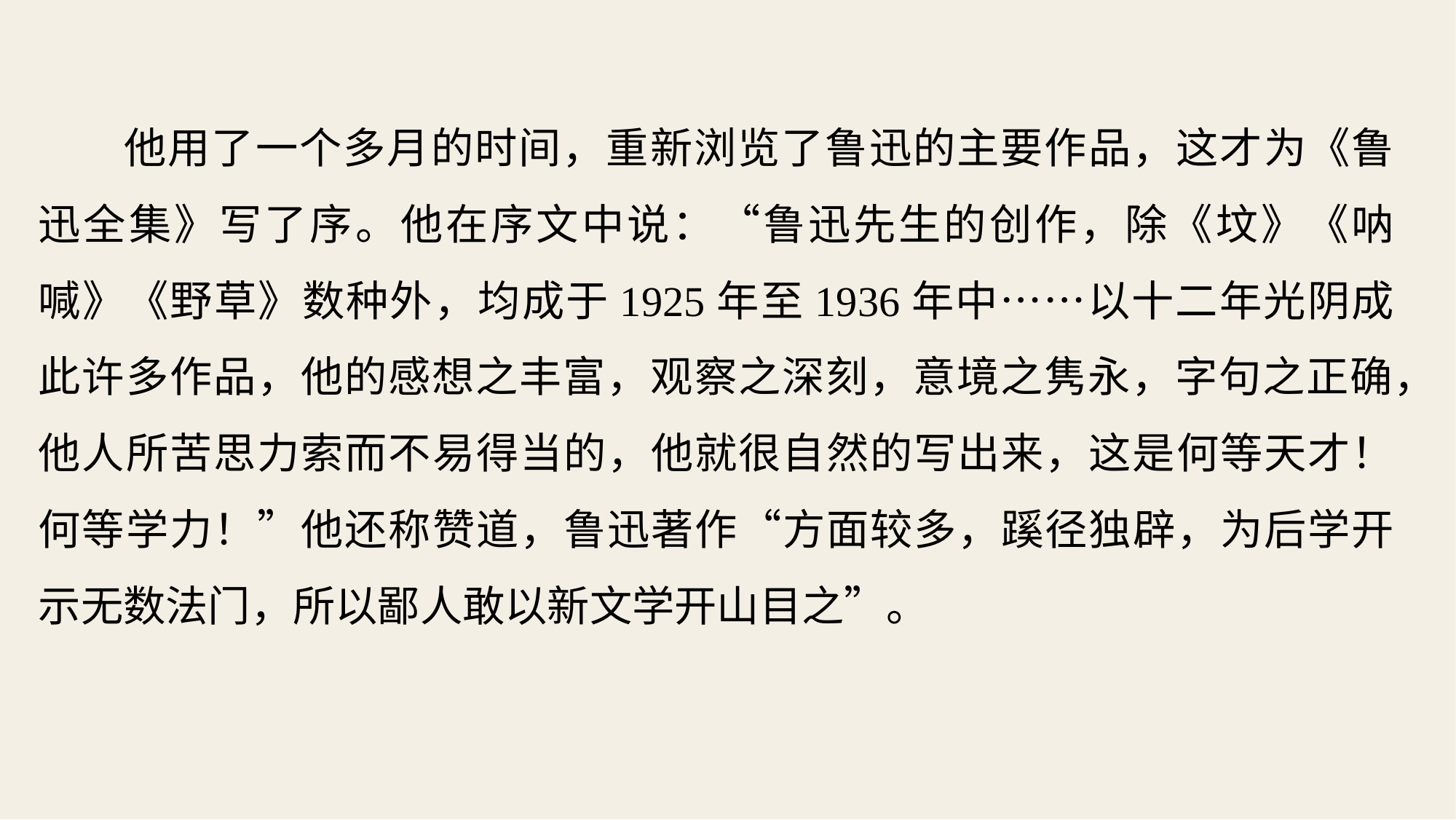

他用了一个多月的时间，重新浏览了鲁迅的主要作品，这才为《鲁迅全集》写了序。他在序文中说：“鲁迅先生的创作，除《坟》《呐喊》《野草》数种外，均成于1925年至1936年中……以十二年光阴成此许多作品，他的感想之丰富，观察之深刻，意境之隽永，字句之正确，他人所苦思力索而不易得当的，他就很自然的写出来，这是何等天才！何等学力！”他还称赞道，鲁迅著作“方面较多，蹊径独辟，为后学开示无数法门，所以鄙人敢以新文学开山目之”。